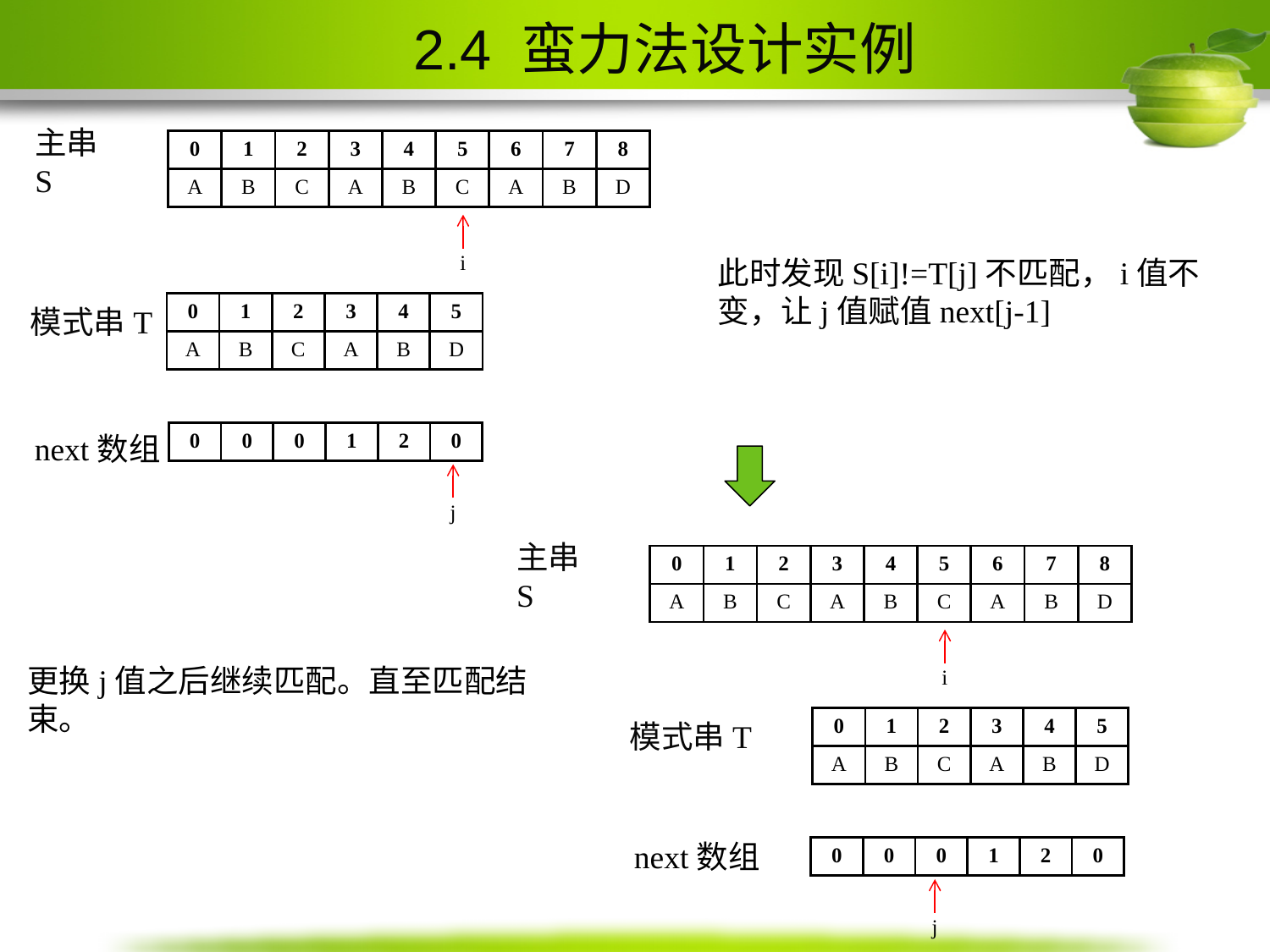

2.4 蛮力法设计实例
主串S
| 0 | 1 | 2 | 3 | 4 | 5 | 6 | 7 | 8 |
| --- | --- | --- | --- | --- | --- | --- | --- | --- |
| A | B | C | A | B | C | A | B | D |
i
此时发现S[i]!=T[j]不匹配，i值不变，让j值赋值next[j-1]
| 0 | 1 | 2 | 3 | 4 | 5 |
| --- | --- | --- | --- | --- | --- |
| A | B | C | A | B | D |
模式串T
next数组
| 0 | 0 | 0 | 1 | 2 | 0 |
| --- | --- | --- | --- | --- | --- |

j
主串S
| 0 | 1 | 2 | 3 | 4 | 5 | 6 | 7 | 8 |
| --- | --- | --- | --- | --- | --- | --- | --- | --- |
| A | B | C | A | B | C | A | B | D |
更换j值之后继续匹配。直至匹配结束。
i
| 0 | 1 | 2 | 3 | 4 | 5 |
| --- | --- | --- | --- | --- | --- |
| A | B | C | A | B | D |
模式串T
next数组
| 0 | 0 | 0 | 1 | 2 | 0 |
| --- | --- | --- | --- | --- | --- |
j